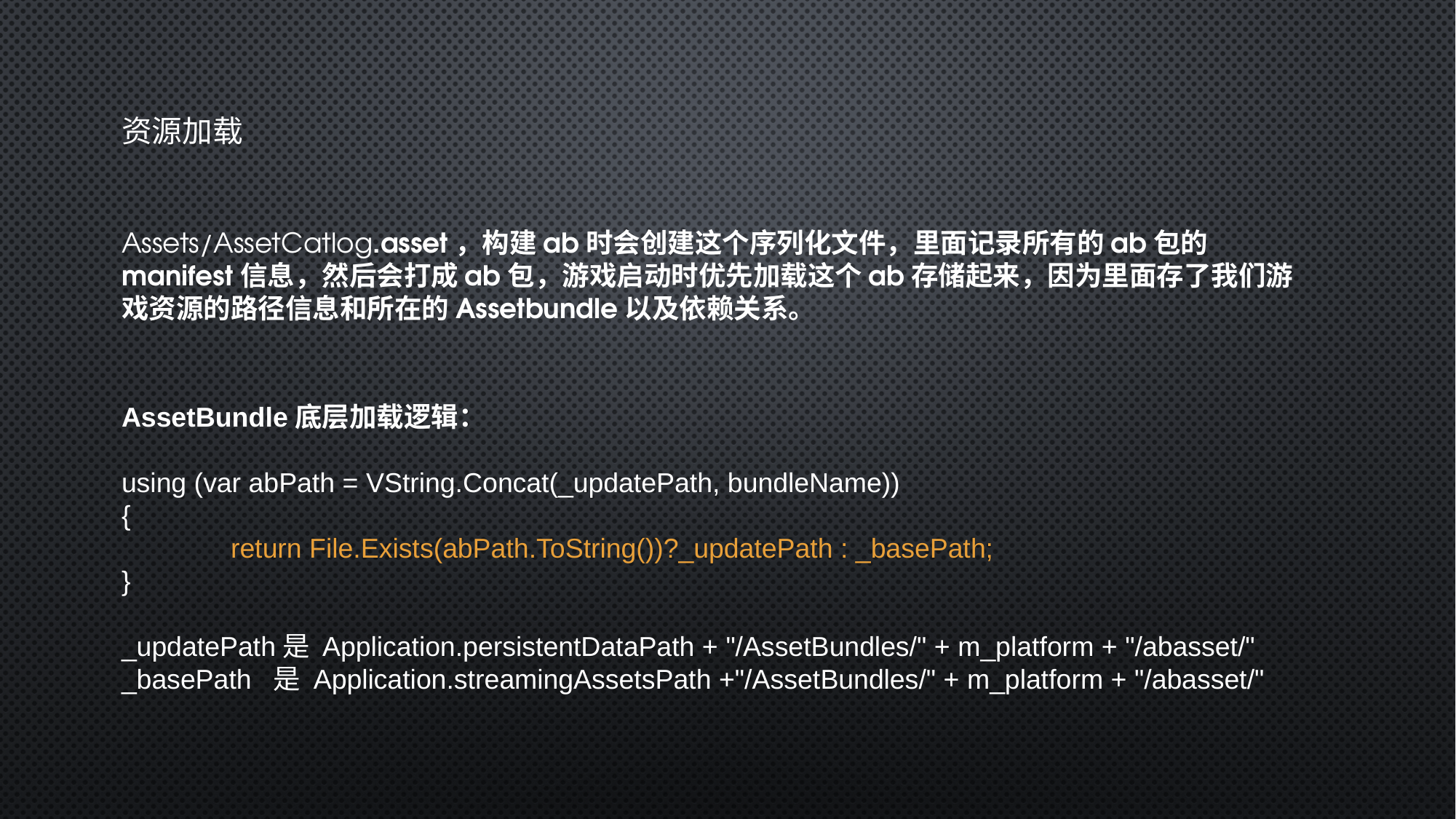

资源加载

Assets/AssetCatlog.asset，构建ab时会创建这个序列化文件，里面记录所有的ab包的manifest信息，然后会打成ab包，游戏启动时优先加载这个ab存储起来，因为里面存了我们游戏资源的路径信息和所在的Assetbundle以及依赖关系。

AssetBundle底层加载逻辑：

using (var abPath = VString.Concat(_updatePath, bundleName))
{
	return File.Exists(abPath.ToString())?_updatePath : _basePath;
}

_updatePath是 Application.persistentDataPath + "/AssetBundles/" + m_platform + "/abasset/"
_basePath  是 Application.streamingAssetsPath +"/AssetBundles/" + m_platform + "/abasset/"